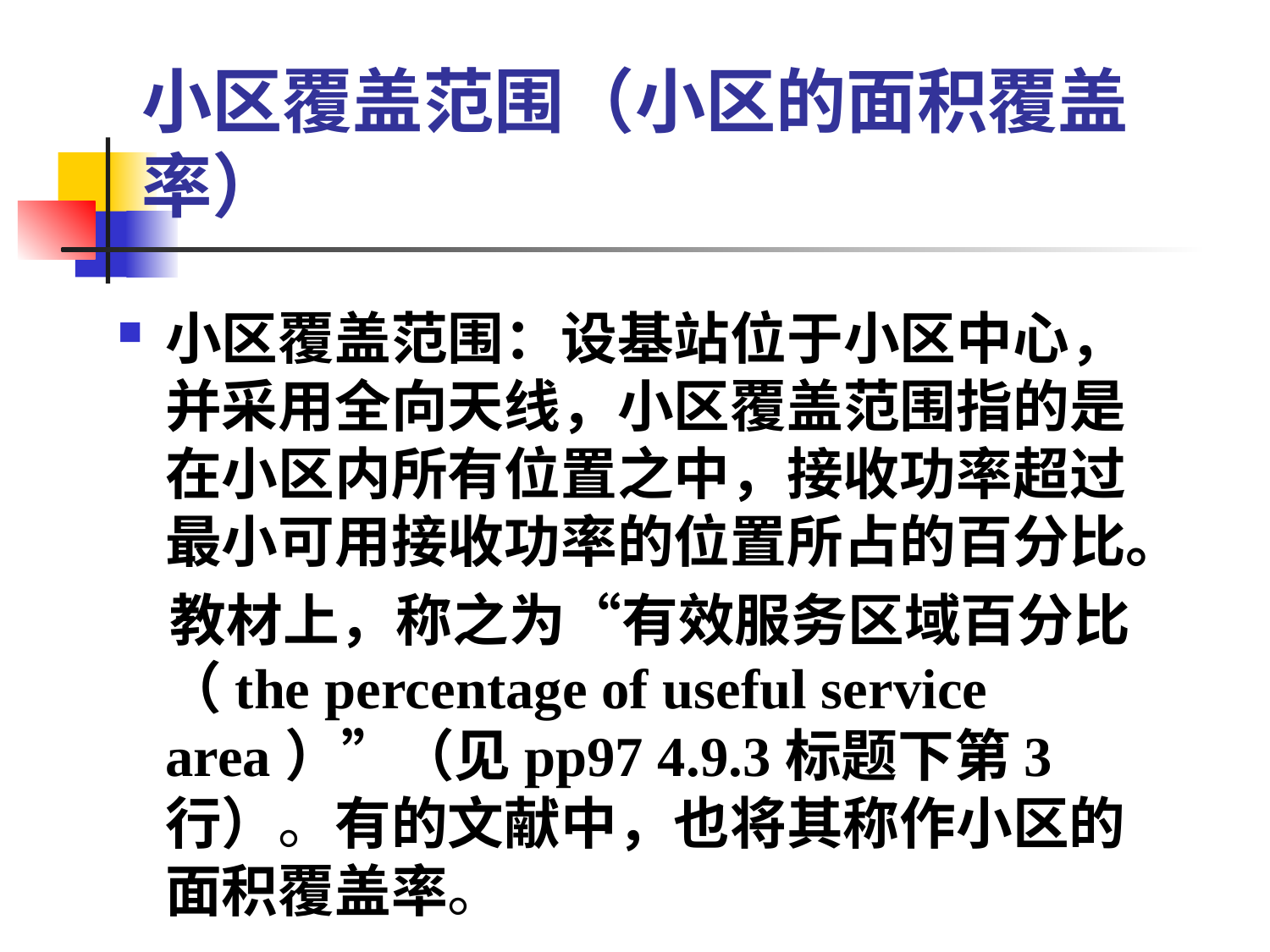

# 小区覆盖范围（小区的面积覆盖率）
小区覆盖范围：设基站位于小区中心，并采用全向天线，小区覆盖范围指的是在小区内所有位置之中，接收功率超过最小可用接收功率的位置所占的百分比。
   教材上，称之为“有效服务区域百分比（the percentage of useful service area）”（见pp97 4.9.3标题下第3行）。有的文献中，也将其称作小区的面积覆盖率。